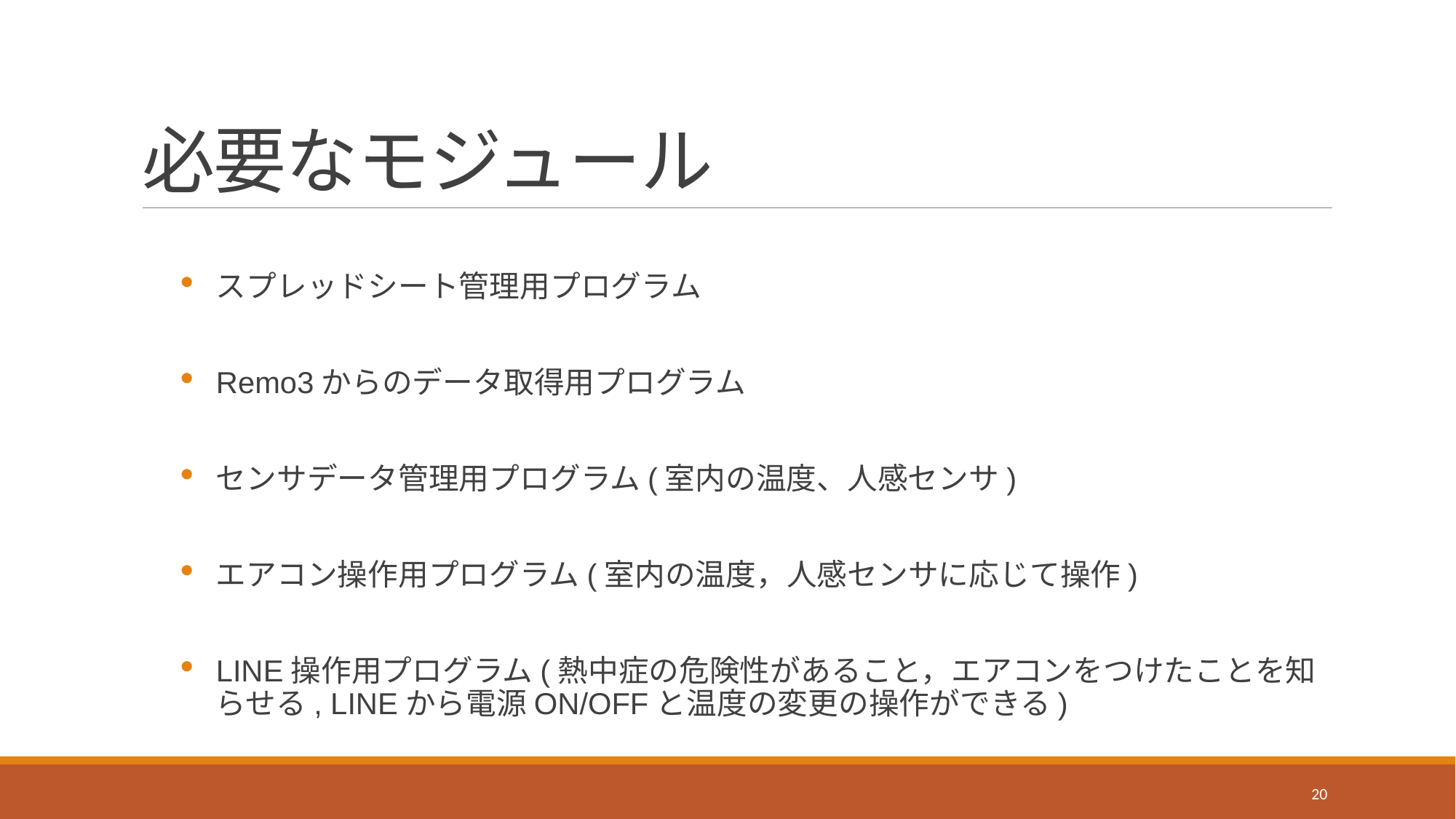

# 必要なモジュール
スプレッドシート管理用プログラム

Remo3からのデータ取得用プログラム

センサデータ管理用プログラム(室内の温度、人感センサ)

エアコン操作用プログラム(室内の温度，人感センサに応じて操作)

LINE操作用プログラム(熱中症の危険性があること，エアコンをつけたことを知らせる, LINEから電源ON/OFFと温度の変更の操作ができる)

20